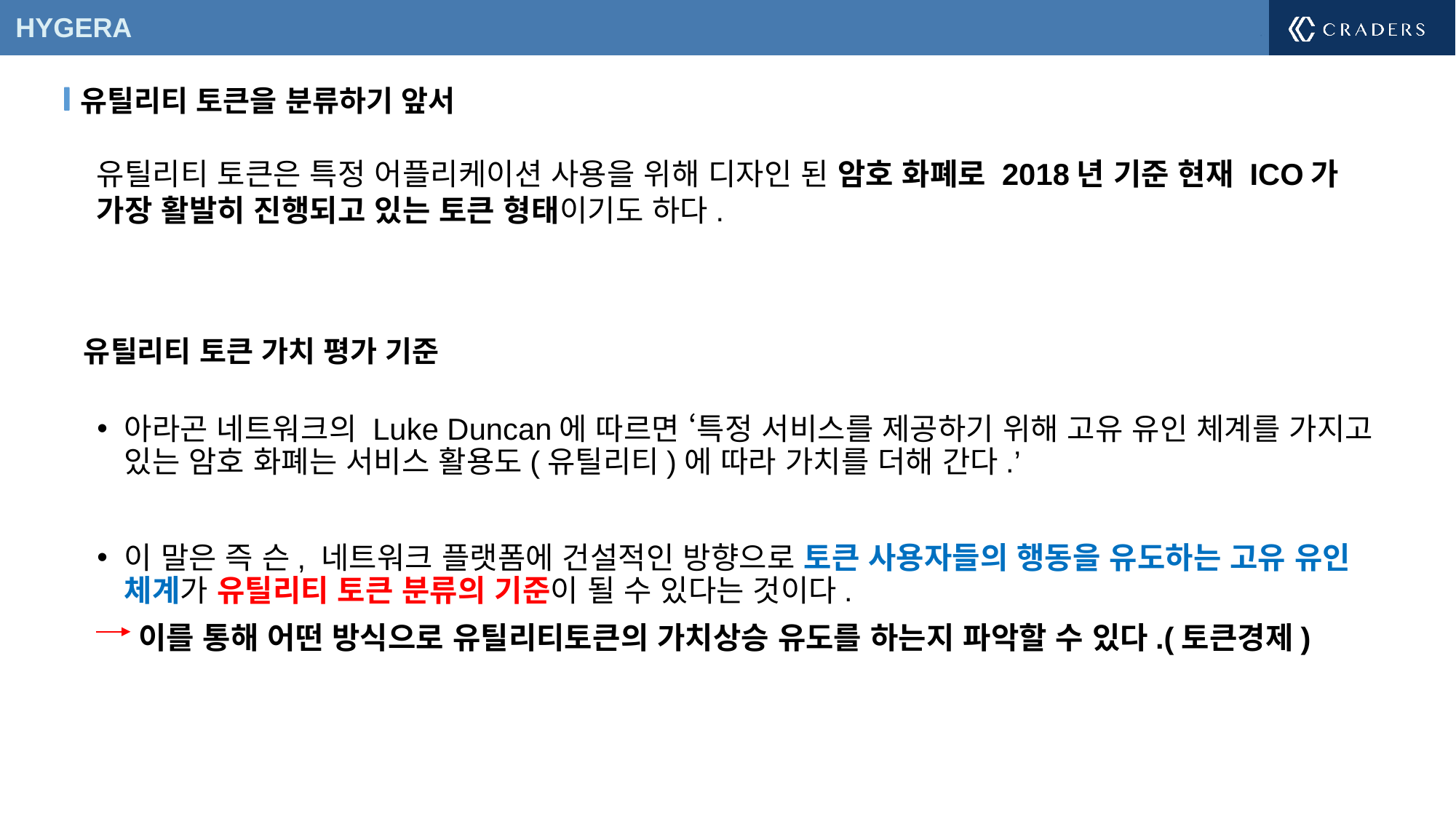

유틸리티 토큰을 분류하기 앞서
유틸리티 토큰은 특정 어플리케이션 사용을 위해 디자인 된 암호 화폐로 2018년 기준 현재 ICO가 가장 활발히 진행되고 있는 토큰 형태이기도 하다.
유틸리티 토큰 가치 평가 기준
아라곤 네트워크의 Luke Duncan에 따르면 ‘특정 서비스를 제공하기 위해 고유 유인 체계를 가지고 있는 암호 화폐는 서비스 활용도(유틸리티)에 따라 가치를 더해 간다.’

이 말은 즉 슨, 네트워크 플랫폼에 건설적인 방향으로 토큰 사용자들의 행동을 유도하는 고유 유인 체계가 유틸리티 토큰 분류의 기준이 될 수 있다는 것이다.
    이를 통해 어떤 방식으로 유틸리티토큰의 가치상승 유도를 하는지 파악할 수 있다.(토큰경제)